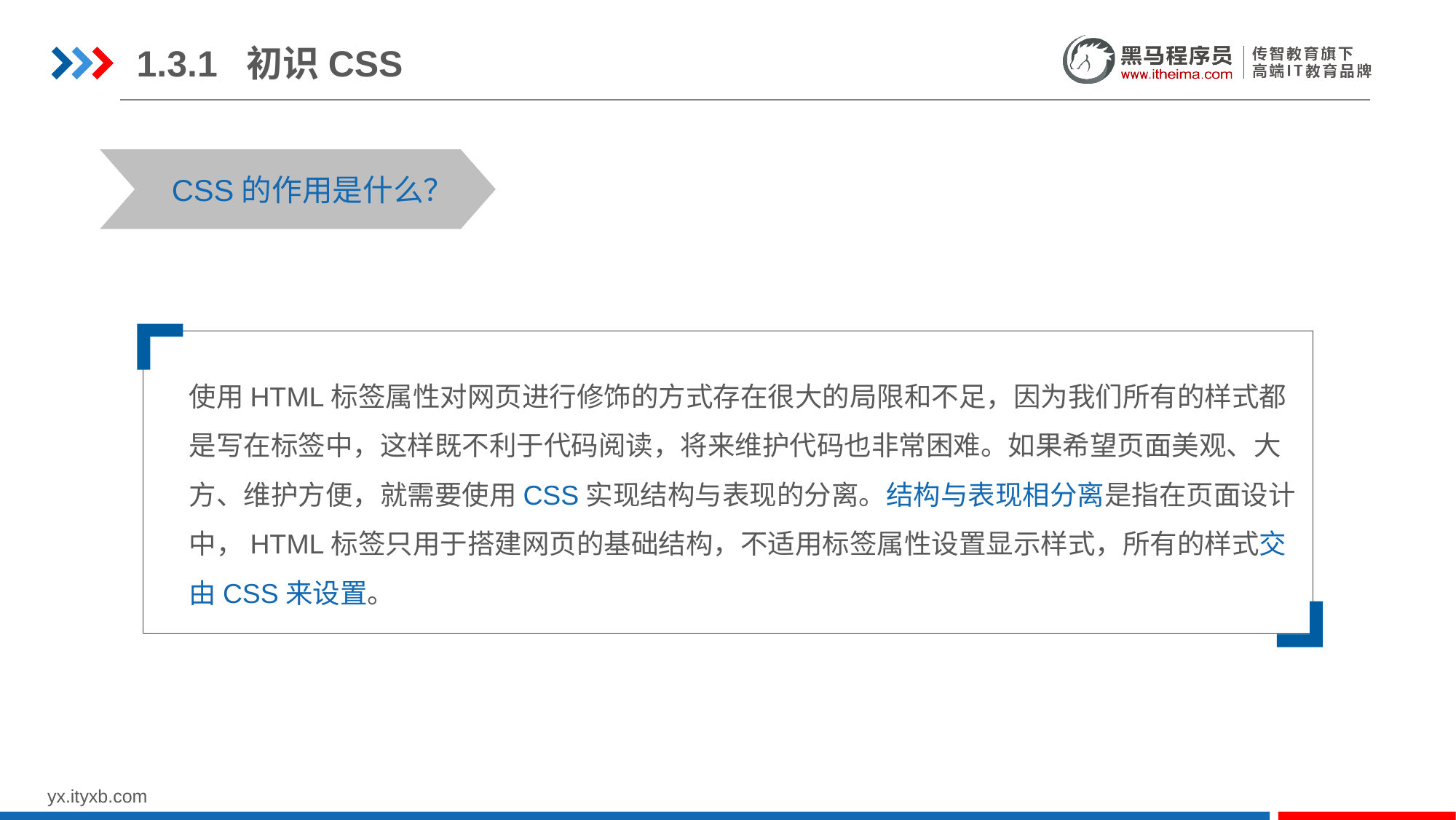

1.3.1  初识CSS

CSS的作用是什么？

使用HTML标签属性对网页进行修饰的方式存在很大的局限和不足，因为我们所有的样式都是写在标签中，这样既不利于代码阅读，将来维护代码也非常困难。如果希望页面美观、大方、维护方便，就需要使用CSS实现结构与表现的分离。结构与表现相分离是指在页面设计中，HTML标签只用于搭建网页的基础结构，不适用标签属性设置显示样式，所有的样式交由CSS来设置。